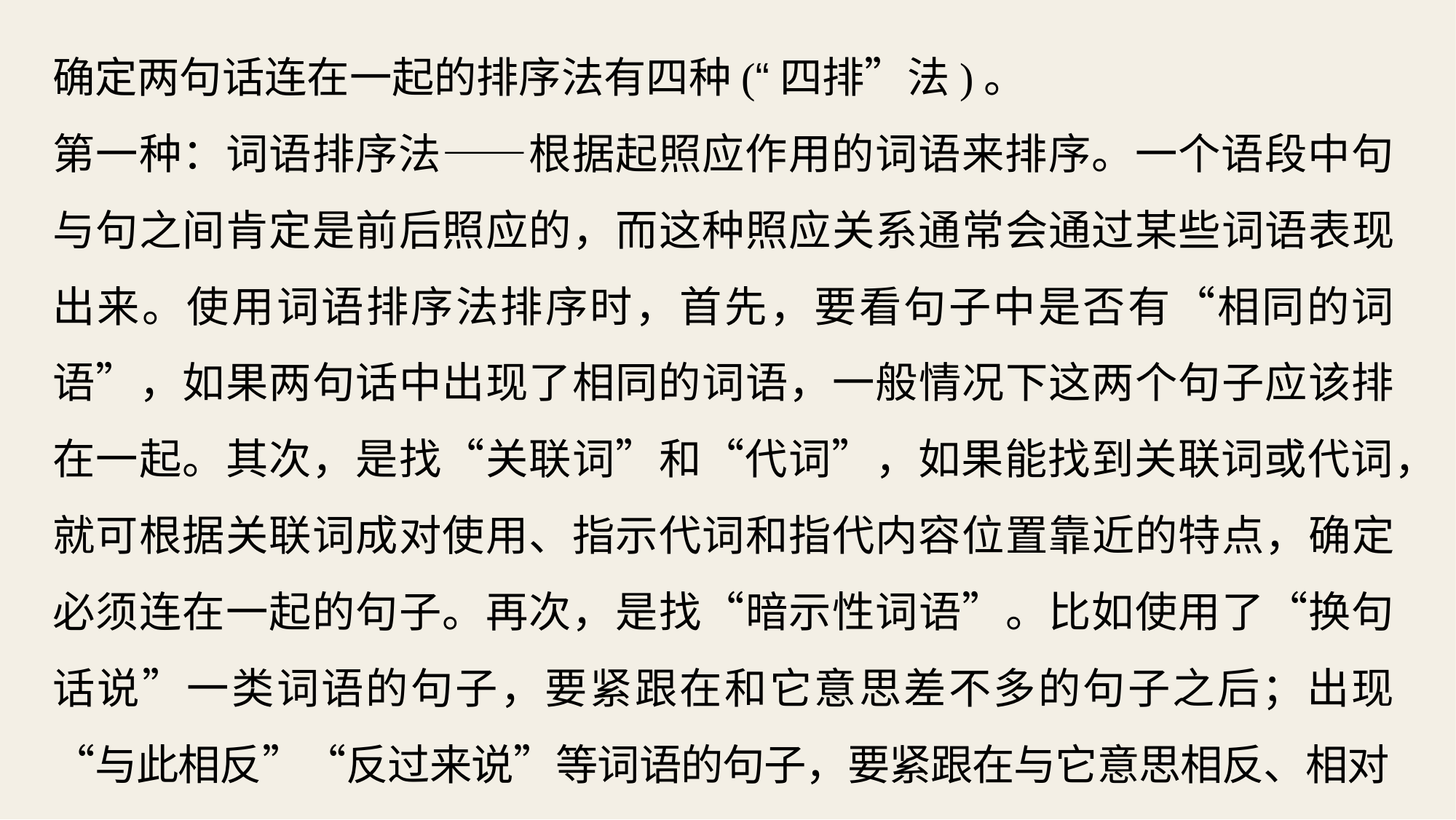

确定两句话连在一起的排序法有四种(“四排”法)。
第一种：词语排序法——根据起照应作用的词语来排序。一个语段中句与句之间肯定是前后照应的，而这种照应关系通常会通过某些词语表现出来。使用词语排序法排序时，首先，要看句子中是否有“相同的词语”，如果两句话中出现了相同的词语，一般情况下这两个句子应该排在一起。其次，是找“关联词”和“代词”，如果能找到关联词或代词，就可根据关联词成对使用、指示代词和指代内容位置靠近的特点，确定必须连在一起的句子。再次，是找“暗示性词语”。比如使用了“换句话说”一类词语的句子，要紧跟在和它意思差不多的句子之后；出现“与此相反”“反过来说”等词语的句子，要紧跟在与它意思相反、相对